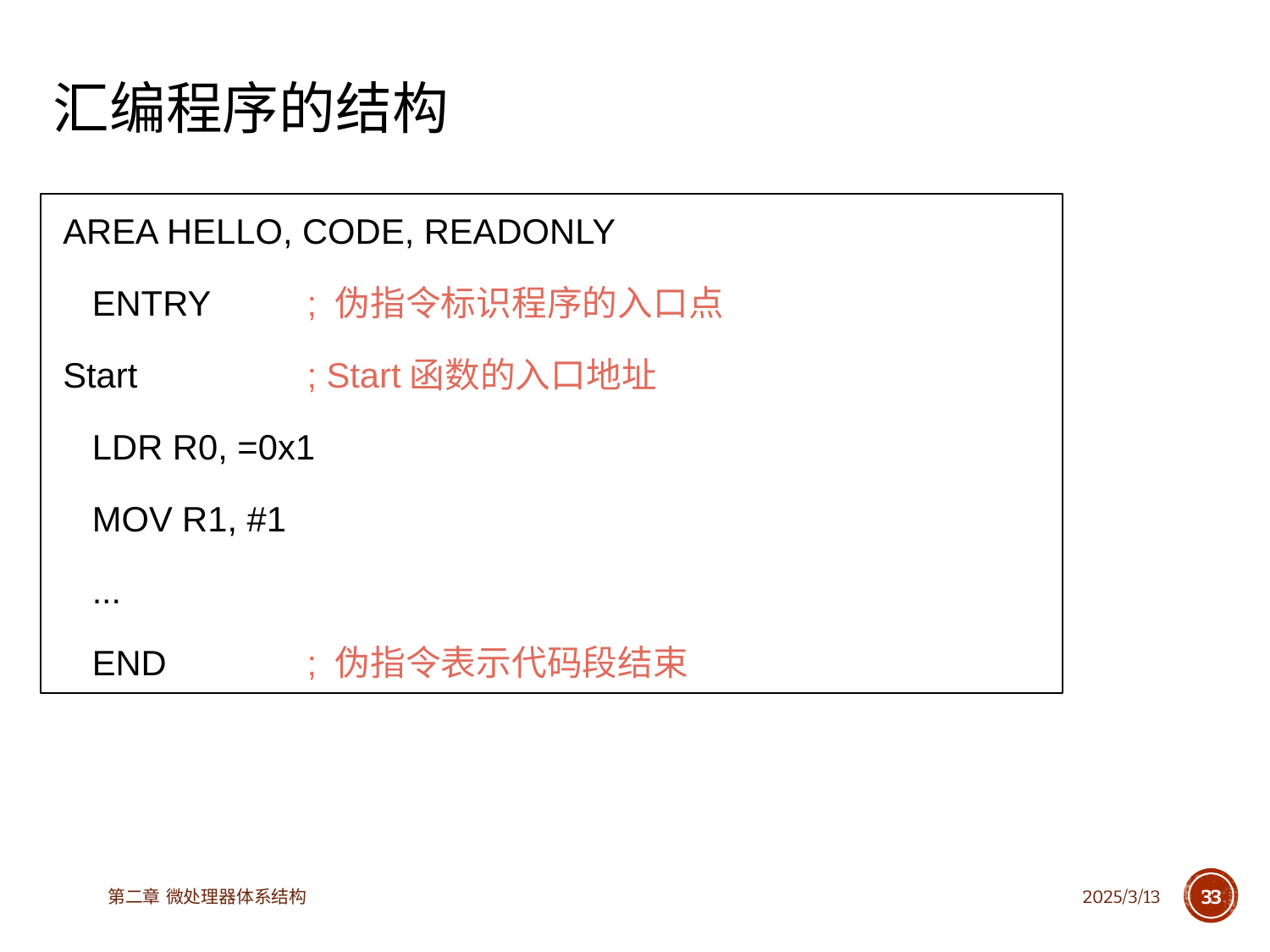

# 汇编程序的结构
 AREA HELLO, CODE, READONLY
    ENTRY	; 伪指令标识程序的入口点
 Start		; Start函数的入口地址
    LDR R0, =0x1
    MOV R1, #1
    ...
    END		; 伪指令表示代码段结束
第二章 微处理器体系结构
2025/3/13
33